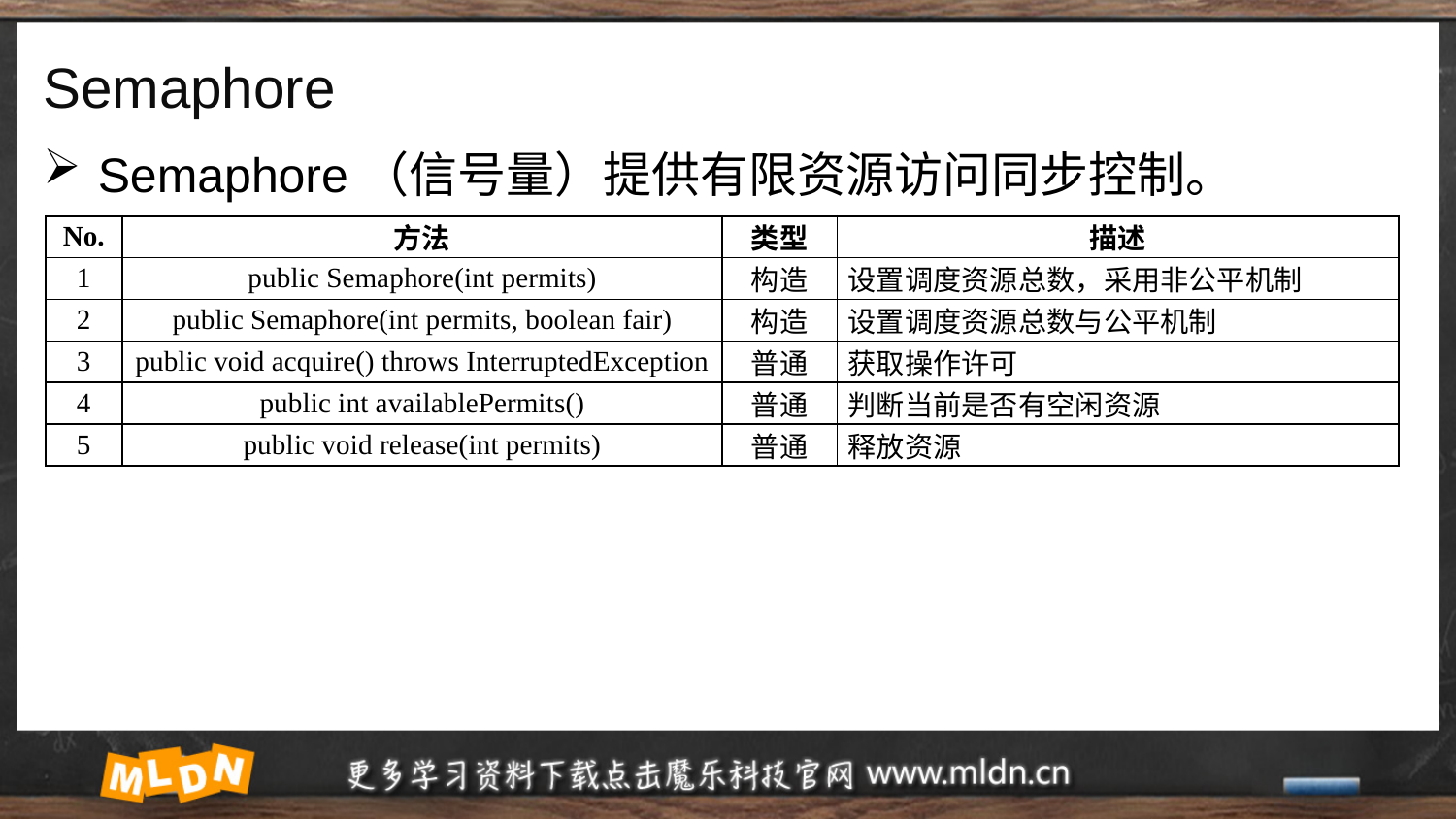

# Semaphore
Semaphore（信号量）提供有限资源访问同步控制。
| No. | 方法 | 类型 | 描述 |
| --- | --- | --- | --- |
| 1 | public Semaphore​(int permits) | 构造 | 设置调度资源总数，采用非公平机制 |
| 2 | public Semaphore​(int permits, boolean fair) | 构造 | 设置调度资源总数与公平机制 |
| 3 | public void acquire() throws InterruptedException | 普通 | 获取操作许可 |
| 4 | public int availablePermits() | 普通 | 判断当前是否有空闲资源 |
| 5 | public void release​(int permits) | 普通 | 释放资源 |